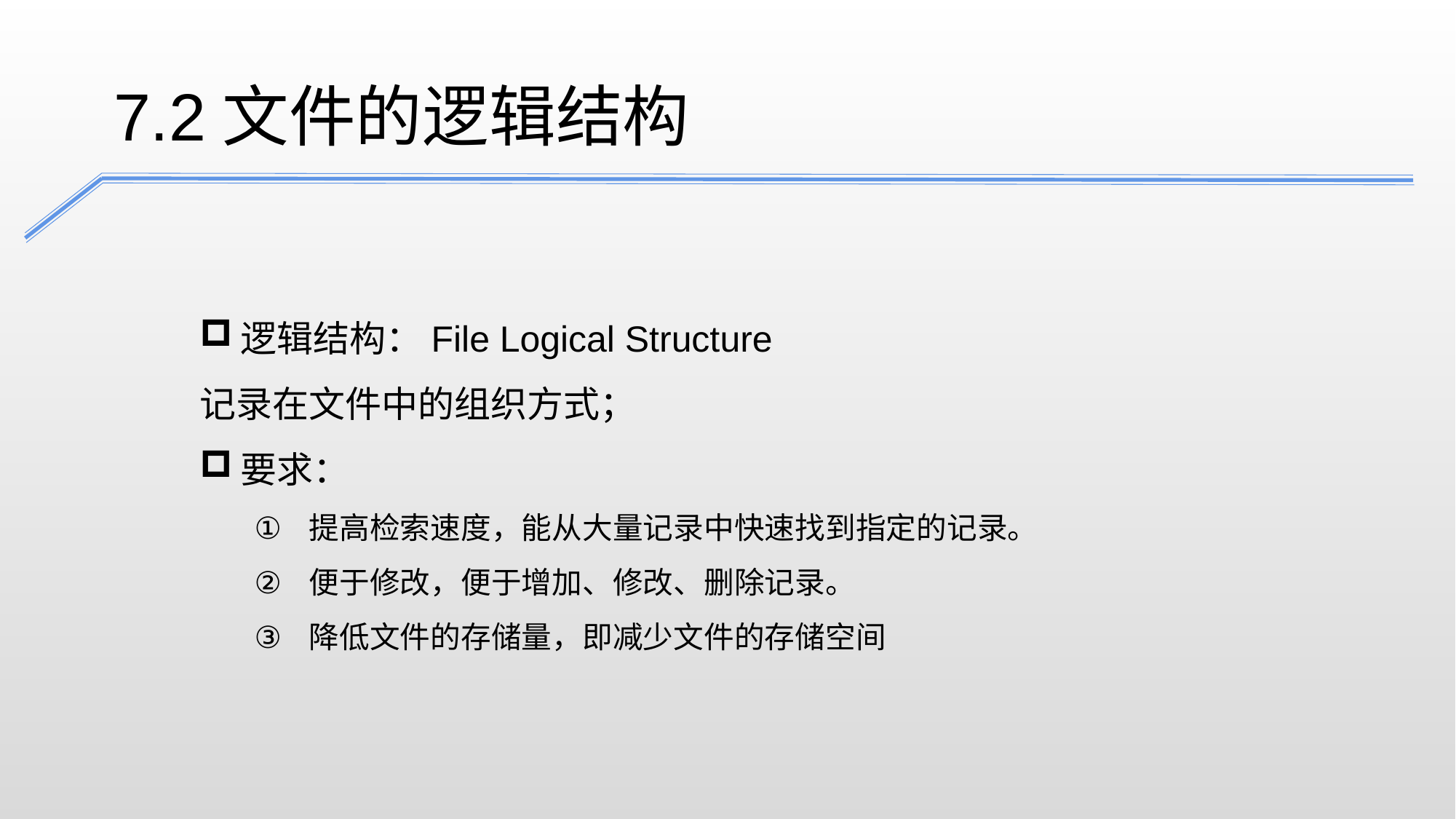

7.2文件的逻辑结构

逻辑结构：File Logical Structure
记录在文件中的组织方式；
要求：
提高检索速度，能从大量记录中快速找到指定的记录。
便于修改，便于增加、修改、删除记录。
降低文件的存储量，即减少文件的存储空间